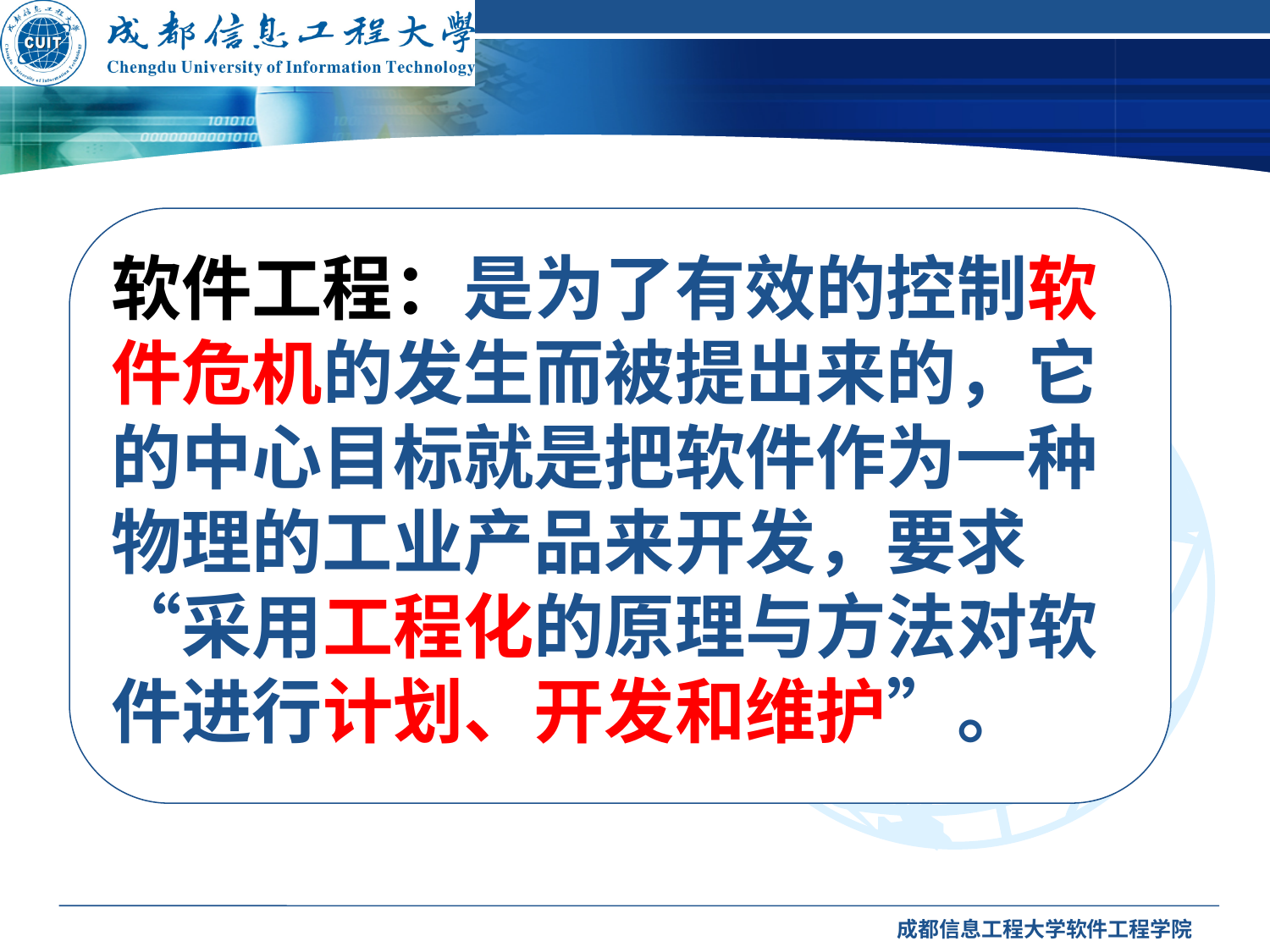

软件工程：是为了有效的控制软件危机的发生而被提出来的，它的中心目标就是把软件作为一种物理的工业产品来开发，要求“采用工程化的原理与方法对软件进行计划、开发和维护”。